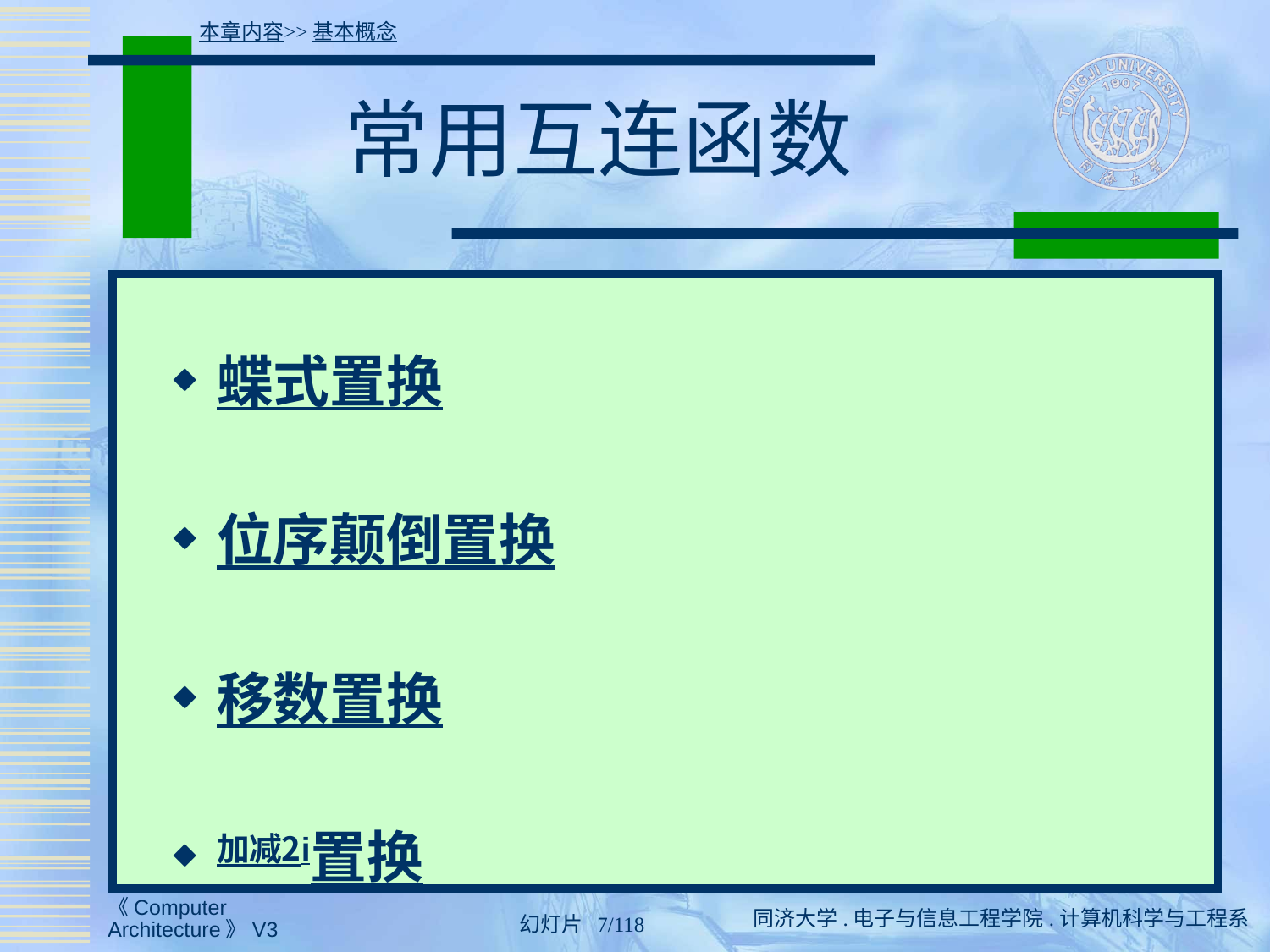

本章内容>>基本概念
# 常用互连函数
恒等置换
交换置换
方体置换
均匀洗牌置换
蝶式置换
位序颠倒置换
移数置换
加减2i置换